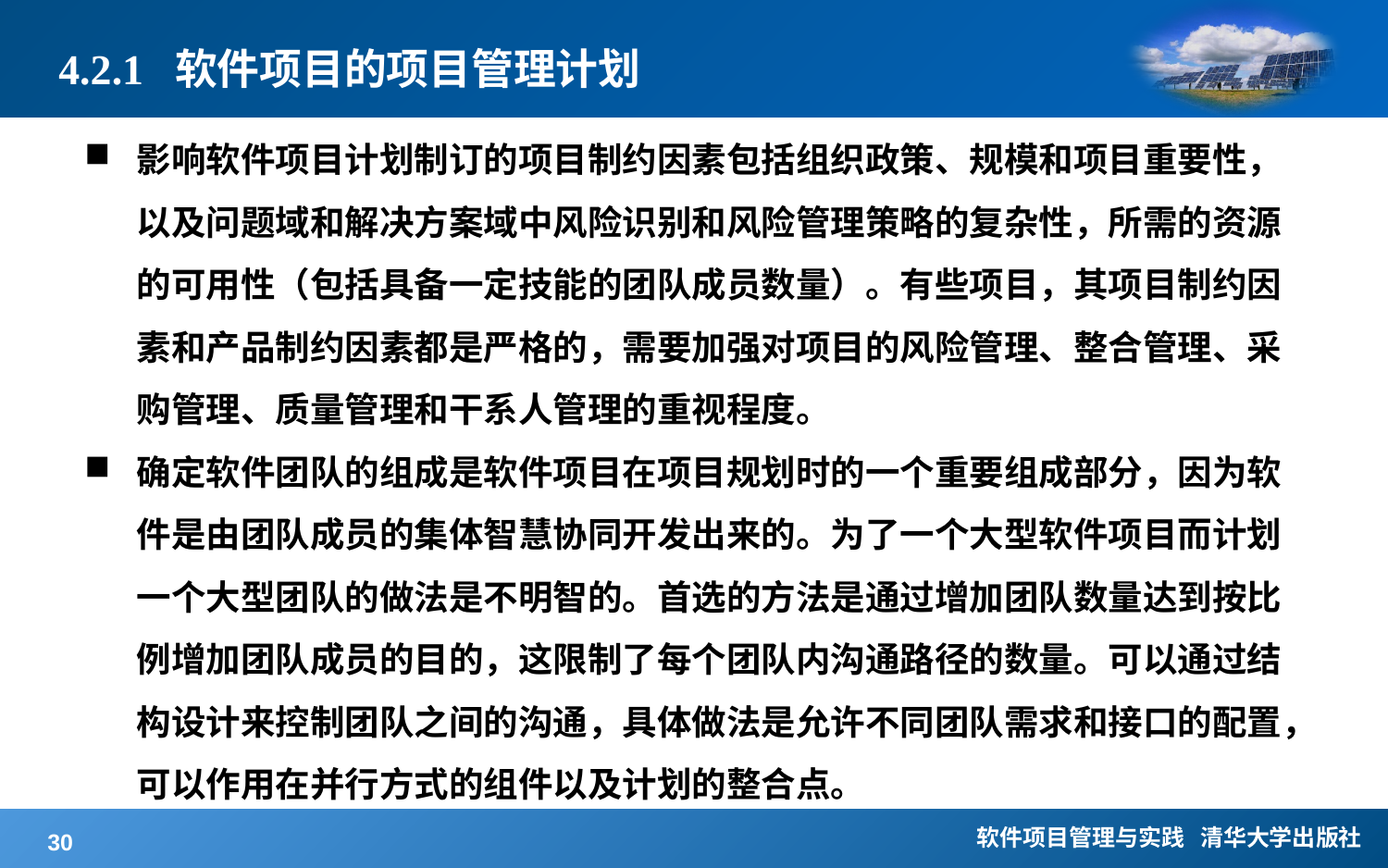

# 4.2.1  软件项目的项目管理计划
影响软件项目计划制订的项目制约因素包括组织政策、规模和项目重要性，以及问题域和解决方案域中风险识别和风险管理策略的复杂性，所需的资源的可用性（包括具备一定技能的团队成员数量）。有些项目，其项目制约因素和产品制约因素都是严格的，需要加强对项目的风险管理、整合管理、采购管理、质量管理和干系人管理的重视程度。
确定软件团队的组成是软件项目在项目规划时的一个重要组成部分，因为软件是由团队成员的集体智慧协同开发出来的。为了一个大型软件项目而计划一个大型团队的做法是不明智的。首选的方法是通过增加团队数量达到按比例增加团队成员的目的，这限制了每个团队内沟通路径的数量。可以通过结构设计来控制团队之间的沟通，具体做法是允许不同团队需求和接口的配置，可以作用在并行方式的组件以及计划的整合点。